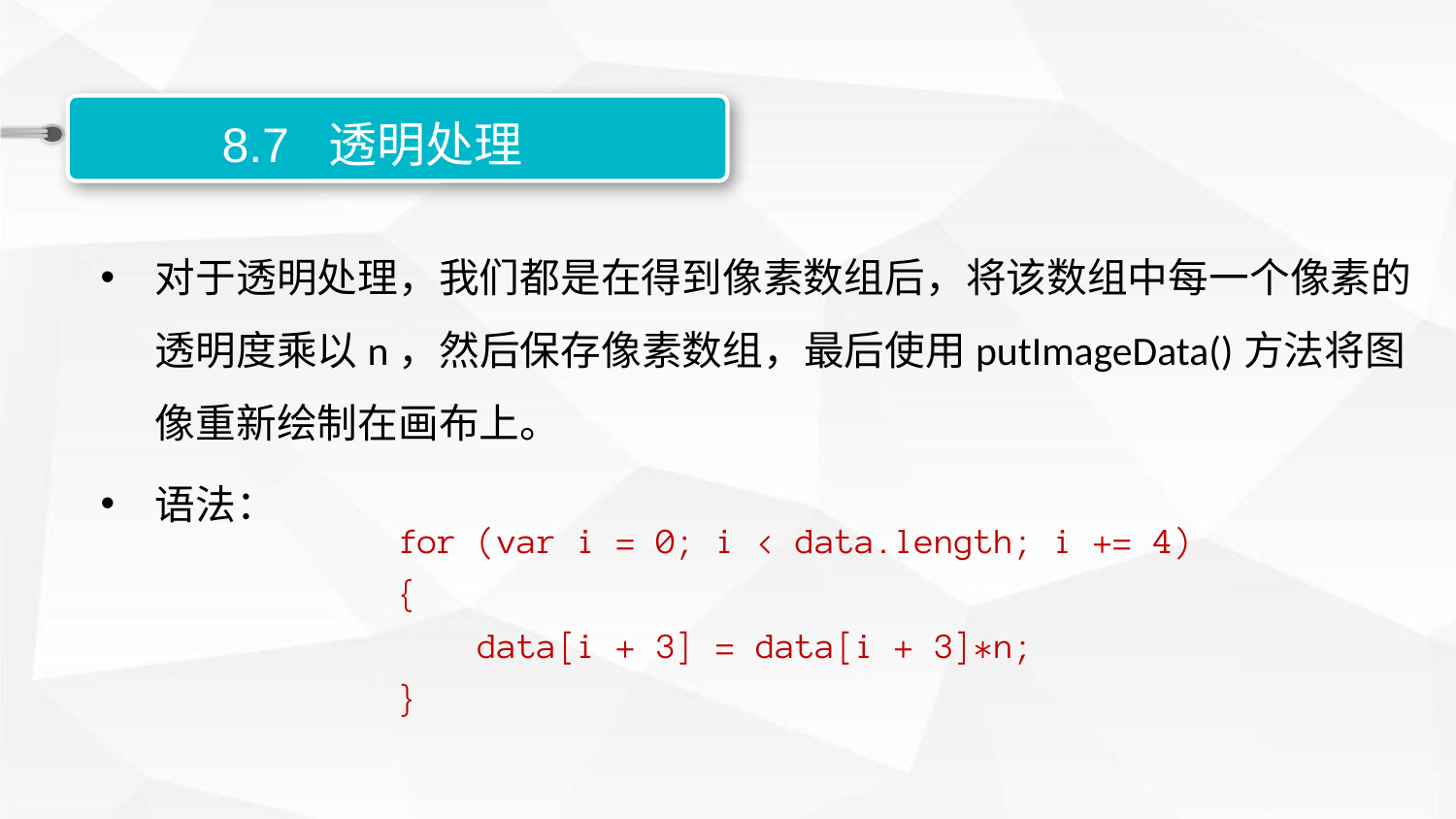

8.7  透明处理

对于透明处理，我们都是在得到像素数组后，将该数组中每一个像素的透明度乘以n，然后保存像素数组，最后使用putImageData()方法将图像重新绘制在画布上。
语法：
for (var i = 0; i < data.length; i += 4)
{
    data[i + 3] = data[i + 3]*n;
}